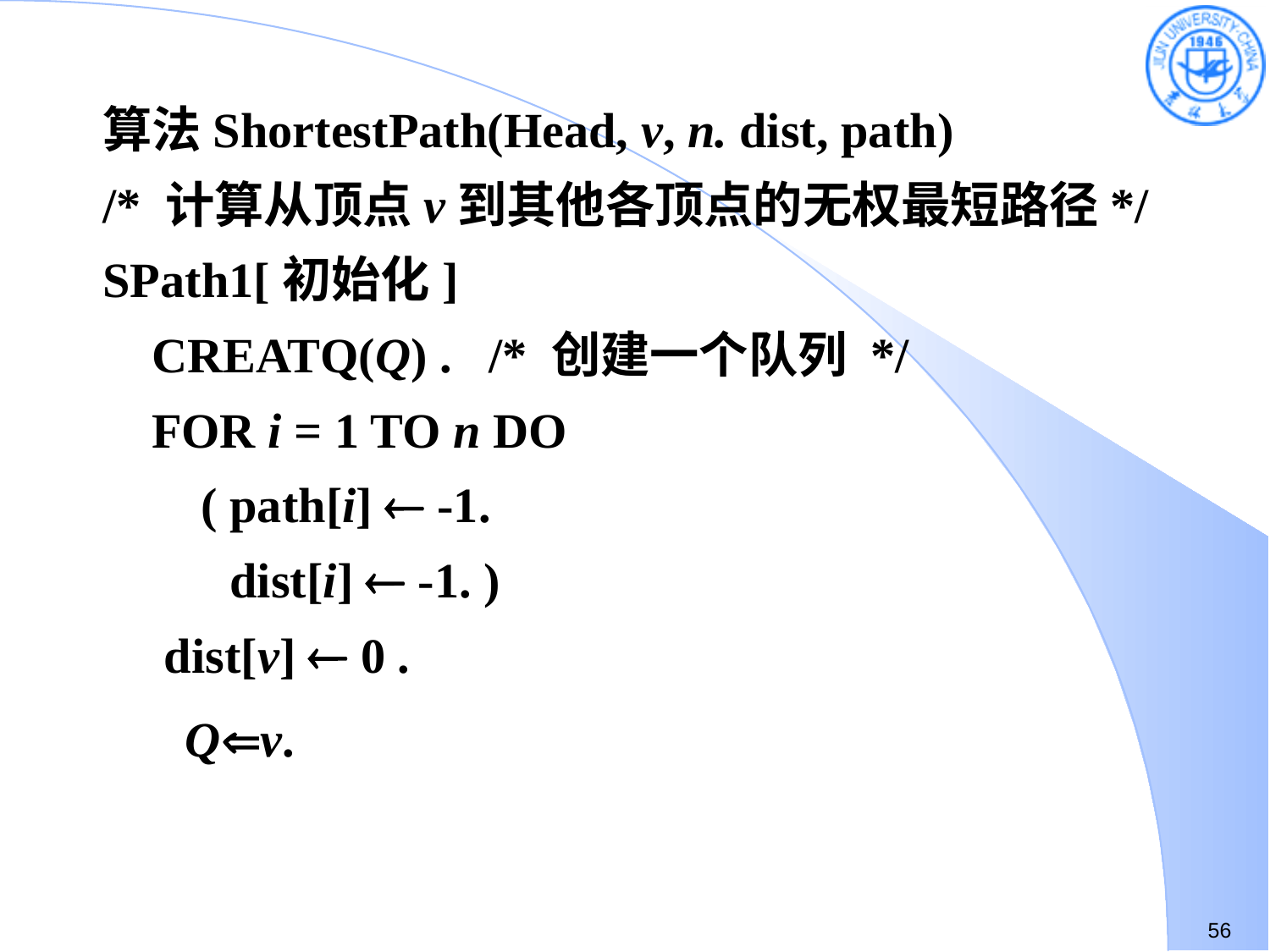

算法ShortestPath(Head, v, n. dist, path)
/* 计算从顶点v到其他各顶点的无权最短路径*/
SPath1[初始化]
    CREATQ(Q) .   /* 创建一个队列 */
    FOR i = 1 TO n DO
        (	path[i] ← -1.
	dist[i] ← -1. )
     dist[v] ← 0 .
     Q⇐v.